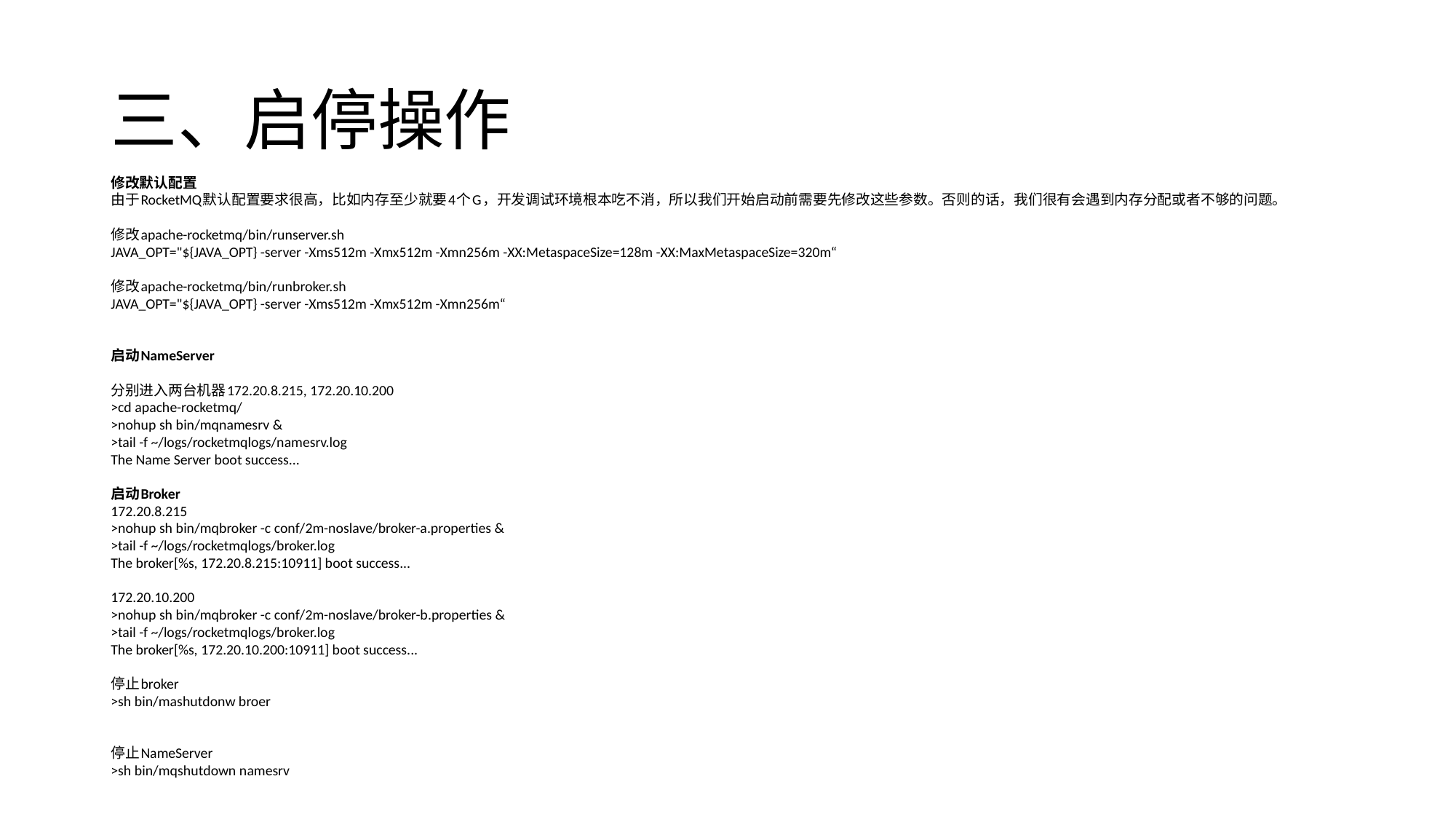

# 三、启停操作
修改默认配置
由于RocketMQ默认配置要求很高，比如内存至少就要4个G，开发调试环境根本吃不消，所以我们开始启动前需要先修改这些参数。否则的话，我们很有会遇到内存分配或者不够的问题。

修改apache-rocketmq/bin/runserver.sh
JAVA_OPT="${JAVA_OPT} -server -Xms512m -Xmx512m -Xmn256m -XX:MetaspaceSize=128m -XX:MaxMetaspaceSize=320m“

修改apache-rocketmq/bin/runbroker.sh
JAVA_OPT="${JAVA_OPT} -server -Xms512m -Xmx512m -Xmn256m“

启动NameServer

分别进入两台机器172.20.8.215, 172.20.10.200
>cd apache-rocketmq/
>nohup sh bin/mqnamesrv &
>tail -f ~/logs/rocketmqlogs/namesrv.log
The Name Server boot success...

启动Broker
172.20.8.215
>nohup sh bin/mqbroker -c conf/2m-noslave/broker-a.properties &
>tail -f ~/logs/rocketmqlogs/broker.log
The broker[%s, 172.20.8.215:10911] boot success...

172.20.10.200
>nohup sh bin/mqbroker -c conf/2m-noslave/broker-b.properties &
>tail -f ~/logs/rocketmqlogs/broker.log
The broker[%s, 172.20.10.200:10911] boot success...

停止broker
>sh bin/mashutdonw broer

停止NameServer
>sh bin/mqshutdown namesrv